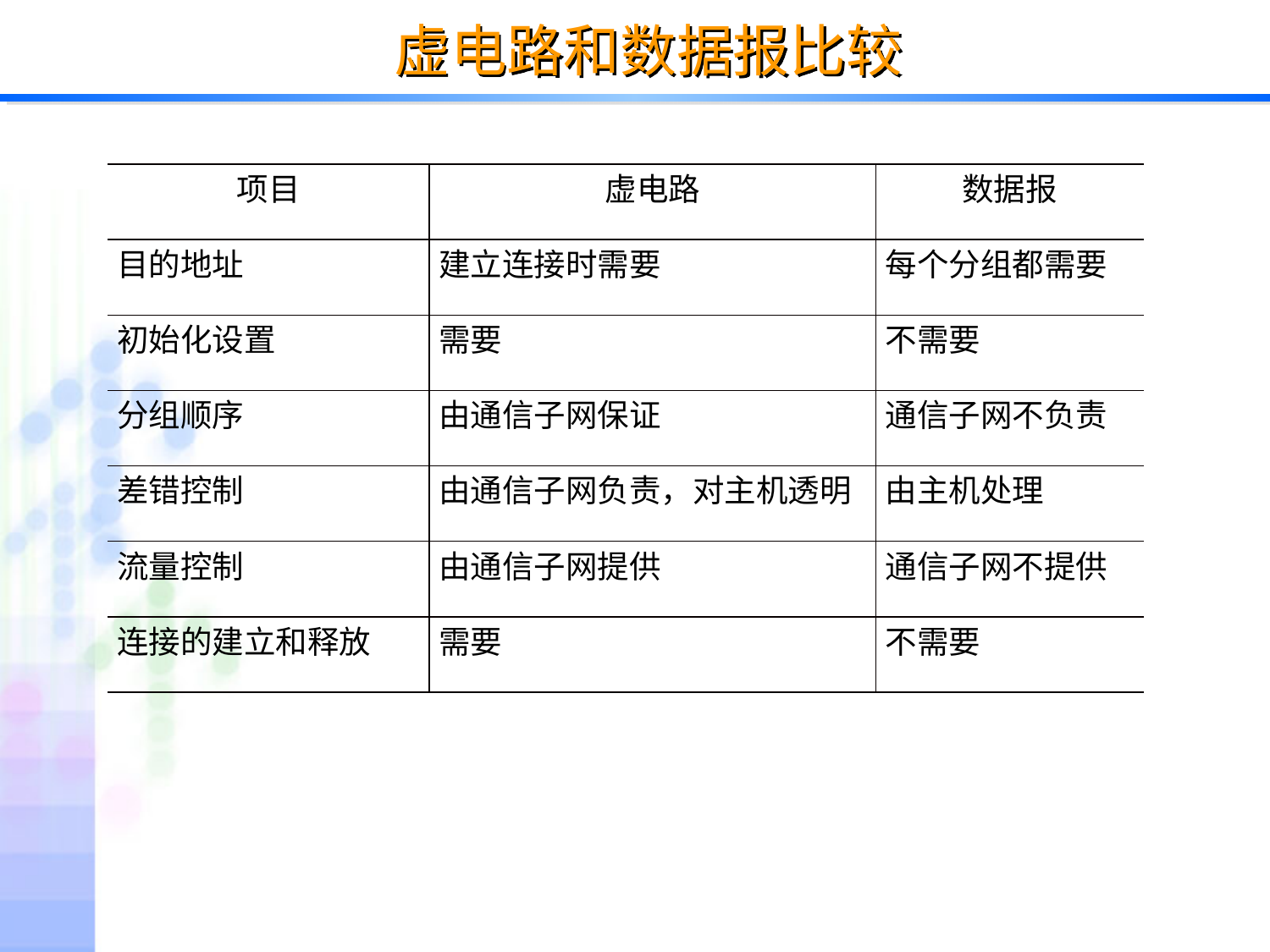

# 虚电路和数据报比较

| 项目 | 虚电路 | 数据报 |
| --- | --- | --- |
| 目的地址 | 建立连接时需要 | 每个分组都需要 |
| 初始化设置 | 需要 | 不需要 |
| 分组顺序 | 由通信子网保证 | 通信子网不负责 |
| 差错控制 | 由通信子网负责，对主机透明 | 由主机处理 |
| 流量控制 | 由通信子网提供 | 通信子网不提供 |
| 连接的建立和释放 | 需要 | 不需要 |